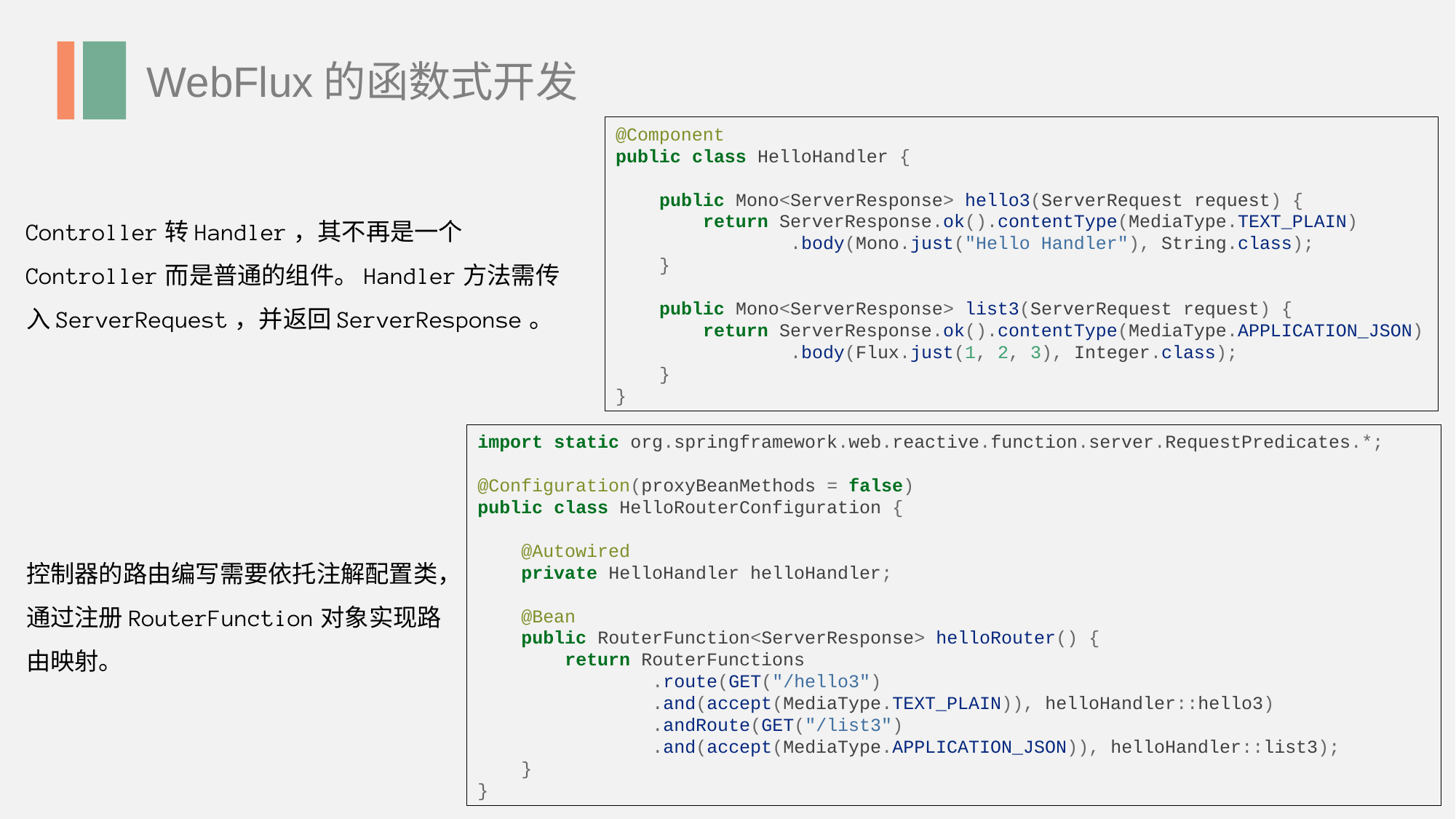

WebFlux的函数式开发
@Component
public class HelloHandler {
    public Mono<ServerResponse> hello3(ServerRequest request) {
        return ServerResponse.ok().contentType(MediaType.TEXT_PLAIN)
                .body(Mono.just("Hello Handler"), String.class);
    }
    public Mono<ServerResponse> list3(ServerRequest request) {
        return ServerResponse.ok().contentType(MediaType.APPLICATION_JSON)
                .body(Flux.just(1, 2, 3), Integer.class);
    }
}
Controller转Handler，其不再是一个Controller而是普通的组件。Handler方法需传入ServerRequest，并返回ServerResponse。
import static org.springframework.web.reactive.function.server.RequestPredicates.*;
@Configuration(proxyBeanMethods = false)
public class HelloRouterConfiguration {
    @Autowired
    private HelloHandler helloHandler;
    @Bean
    public RouterFunction<ServerResponse> helloRouter() {
        return RouterFunctions
                .route(GET("/hello3")
                .and(accept(MediaType.TEXT_PLAIN)), helloHandler::hello3)
                .andRoute(GET("/list3")
                .and(accept(MediaType.APPLICATION_JSON)), helloHandler::list3);
    }
}
控制器的路由编写需要依托注解配置类，通过注册RouterFunction对象实现路由映射。